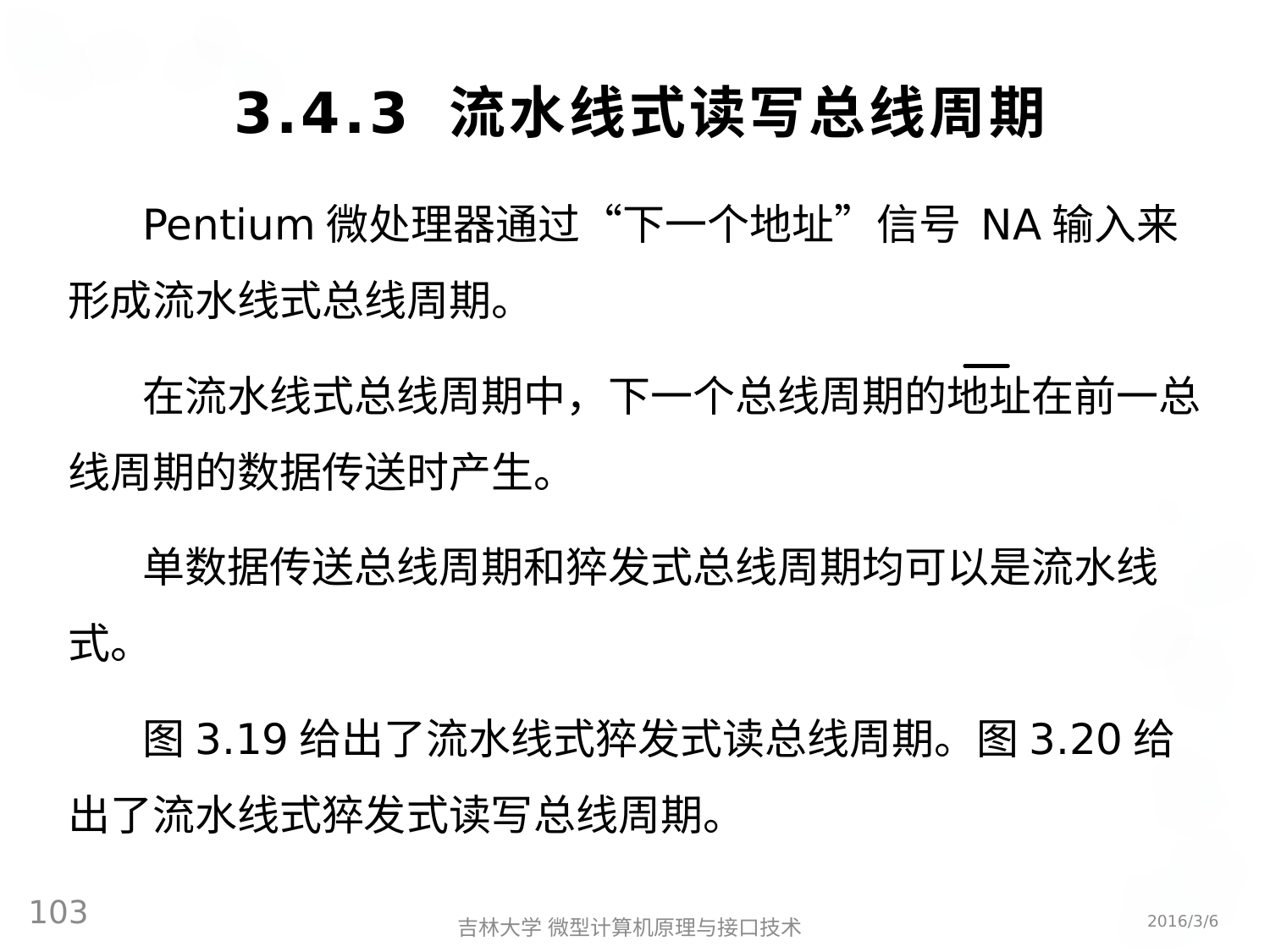

# 3.4.3 流水线式读写总线周期
Pentium微处理器通过“下一个地址”信号 NA输入来形成流水线式总线周期。
在流水线式总线周期中，下一个总线周期的地址在前一总线周期的数据传送时产生。
单数据传送总线周期和猝发式总线周期均可以是流水线式。
图3.19给出了流水线式猝发式读总线周期。图3.20给出了流水线式猝发式读写总线周期。
103
2016/3/6
吉林大学 微型计算机原理与接口技术